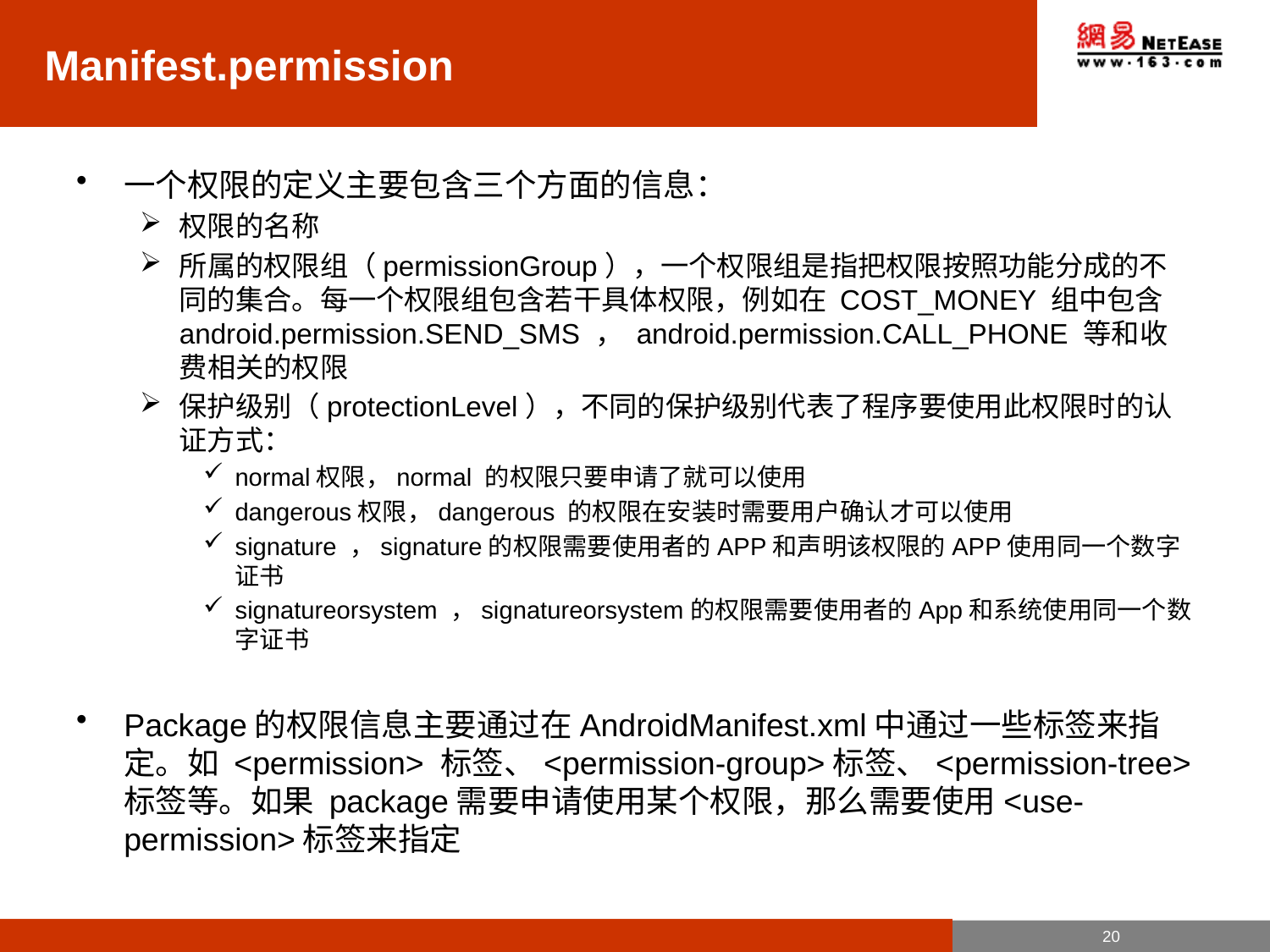

# Manifest.permission
一个权限的定义主要包含三个方面的信息：
权限的名称
所属的权限组（permissionGroup），一个权限组是指把权限按照功能分成的不同的集合。每一个权限组包含若干具体权限，例如在 COST_MONEY 组中包含 android.permission.SEND_SMS ， android.permission.CALL_PHONE 等和收费相关的权限
保护级别（protectionLevel），不同的保护级别代表了程序要使用此权限时的认证方式：
normal权限，normal 的权限只要申请了就可以使用
dangerous权限，dangerous 的权限在安装时需要用户确认才可以使用
signature ，signature的权限需要使用者的APP和声明该权限的APP使用同一个数字证书
signatureorsystem ，signatureorsystem的权限需要使用者的App和系统使用同一个数字证书

Package的权限信息主要通过在AndroidManifest.xml中通过一些标签来指定。如 <permission> 标签、<permission-group>标签、<permission-tree>标签等。如果 package需要申请使用某个权限，那么需要使用<use-permission>标签来指定

20